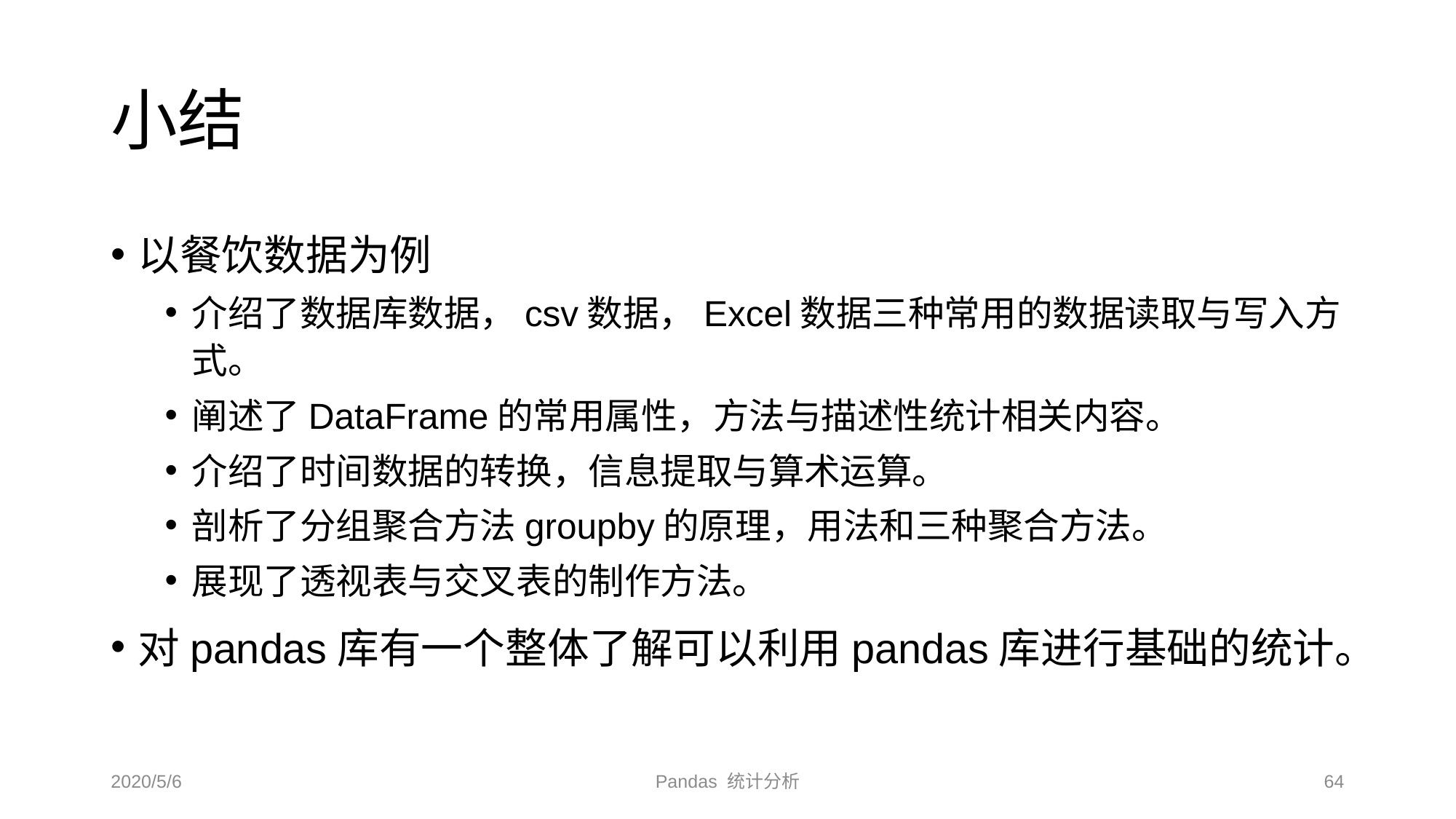

# 小结
以餐饮数据为例
介绍了数据库数据，csv数据，Excel数据三种常用的数据读取与写入方式。
阐述了DataFrame的常用属性，方法与描述性统计相关内容。
介绍了时间数据的转换，信息提取与算术运算。
剖析了分组聚合方法groupby的原理，用法和三种聚合方法。
展现了透视表与交叉表的制作方法。
对pandas库有一个整体了解可以利用pandas库进行基础的统计。

2020/5/6
Pandas 统计分析
64